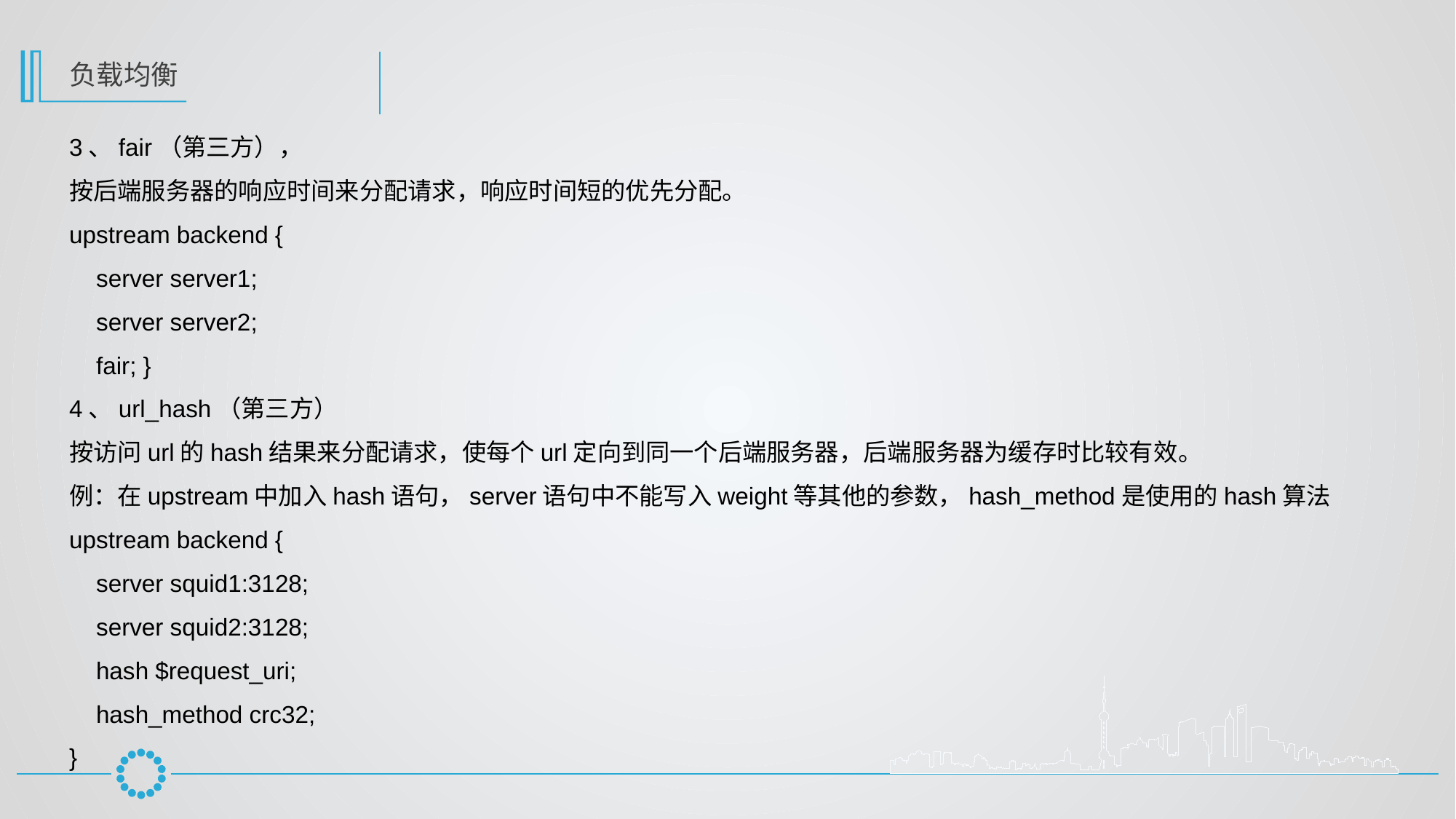

负载均衡
3、fair（第三方），
按后端服务器的响应时间来分配请求，响应时间短的优先分配。
upstream backend {
    server server1;
    server server2;
    fair; }
4、url_hash（第三方）
按访问url的hash结果来分配请求，使每个url定向到同一个后端服务器，后端服务器为缓存时比较有效。
例：在upstream中加入hash语句，server语句中不能写入weight等其他的参数，hash_method是使用的hash算法
upstream backend {
    server squid1:3128;
    server squid2:3128;
    hash $request_uri;
    hash_method crc32;
}
28